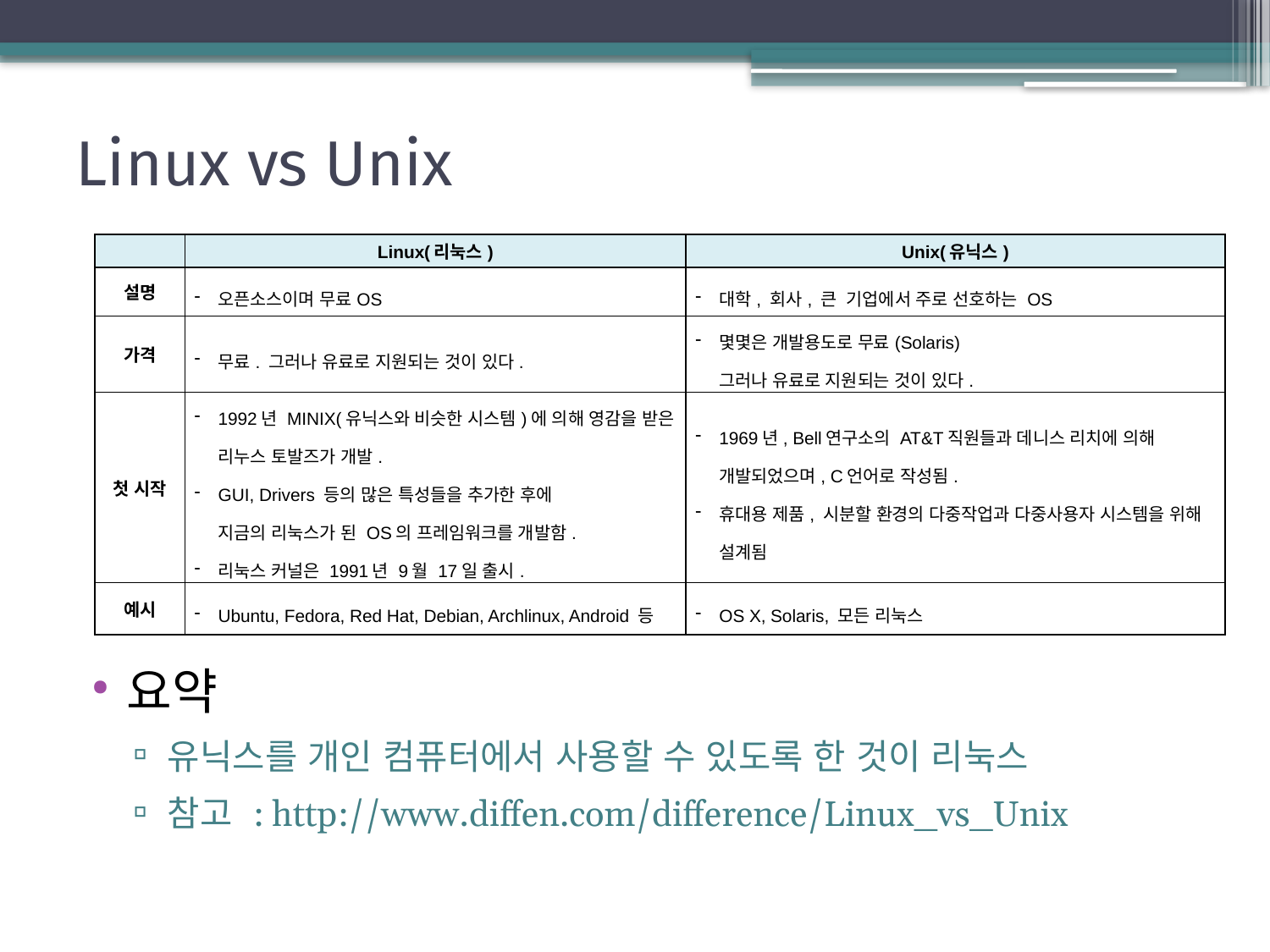

# Linux vs Unix
|  | Linux(리눅스) | Unix(유닉스) |
| --- | --- | --- |
| 설명 | 오픈소스이며 무료OS | 대학, 회사, 큰  기업에서 주로 선호하는 OS |
| 가격 | 무료. 그러나 유료로 지원되는 것이 있다. | 몇몇은 개발용도로 무료(Solaris) 그러나 유료로 지원되는 것이 있다. |
| 첫 시작 | 1992년 MINIX(유닉스와 비슷한 시스템)에 의해 영감을 받은 리누스 토발즈가 개발. GUI, Drivers 등의 많은 특성들을 추가한 후에 지금의 리눅스가 된 OS의 프레임워크를 개발함. 리눅스 커널은 1991년 9월 17일 출시. | 1969년, Bell연구소의 AT&T직원들과 데니스 리치에 의해 개발되었으며, C언어로 작성됨. 휴대용 제품, 시분할 환경의 다중작업과 다중사용자 시스템을 위해 설계됨 |
| 예시 | Ubuntu, Fedora, Red Hat, Debian, Archlinux, Android 등 | OS X, Solaris, 모든 리눅스 |
요약
유닉스를 개인 컴퓨터에서 사용할 수 있도록 한 것이 리눅스
참고 : http://www.diffen.com/difference/Linux_vs_Unix